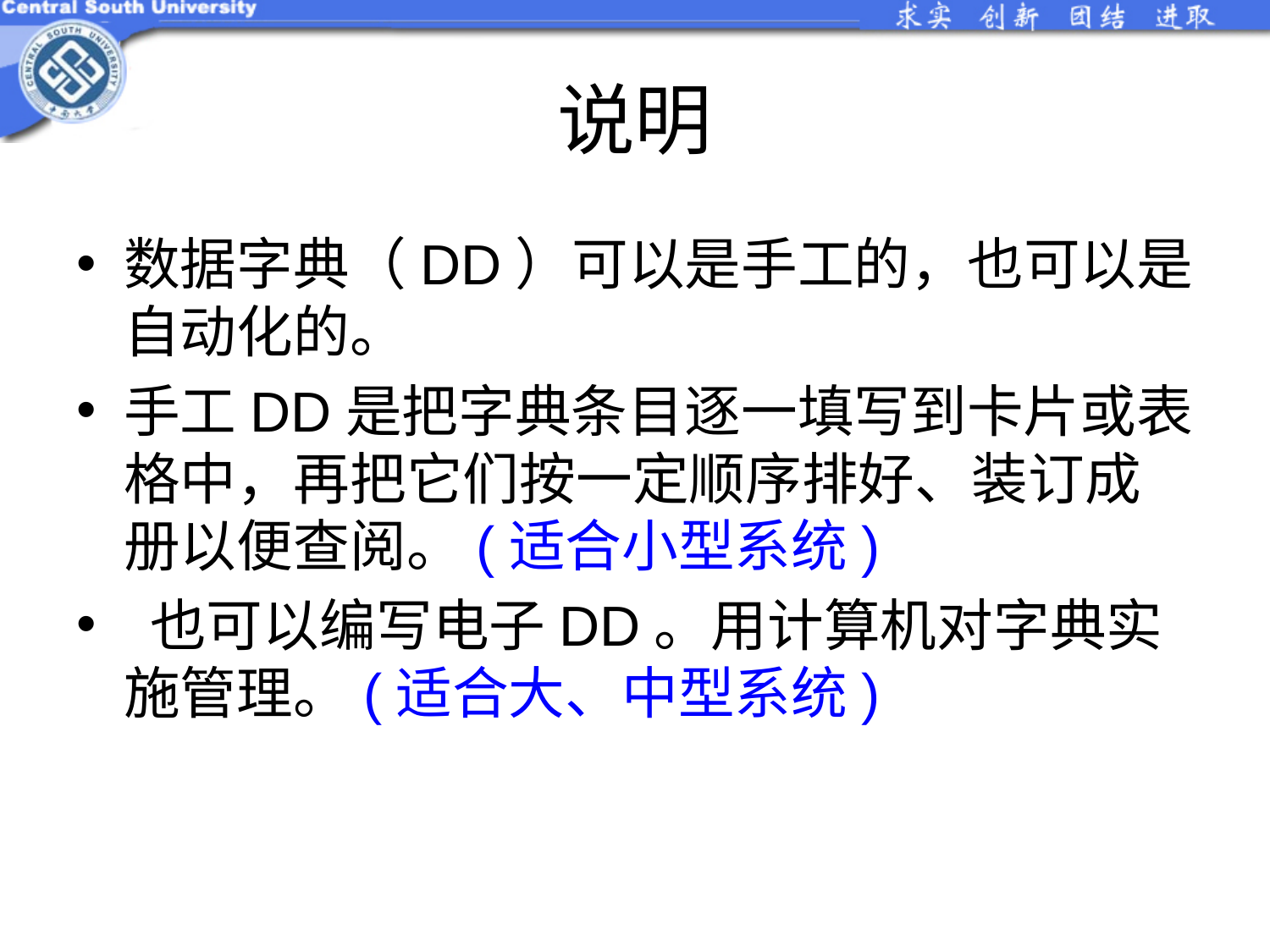

# 说明
数据字典（DD）可以是手工的，也可以是自动化的。
手工DD是把字典条目逐一填写到卡片或表格中，再把它们按一定顺序排好、装订成册以便查阅。(适合小型系统)
 也可以编写电子DD。用计算机对字典实施管理。(适合大、中型系统)